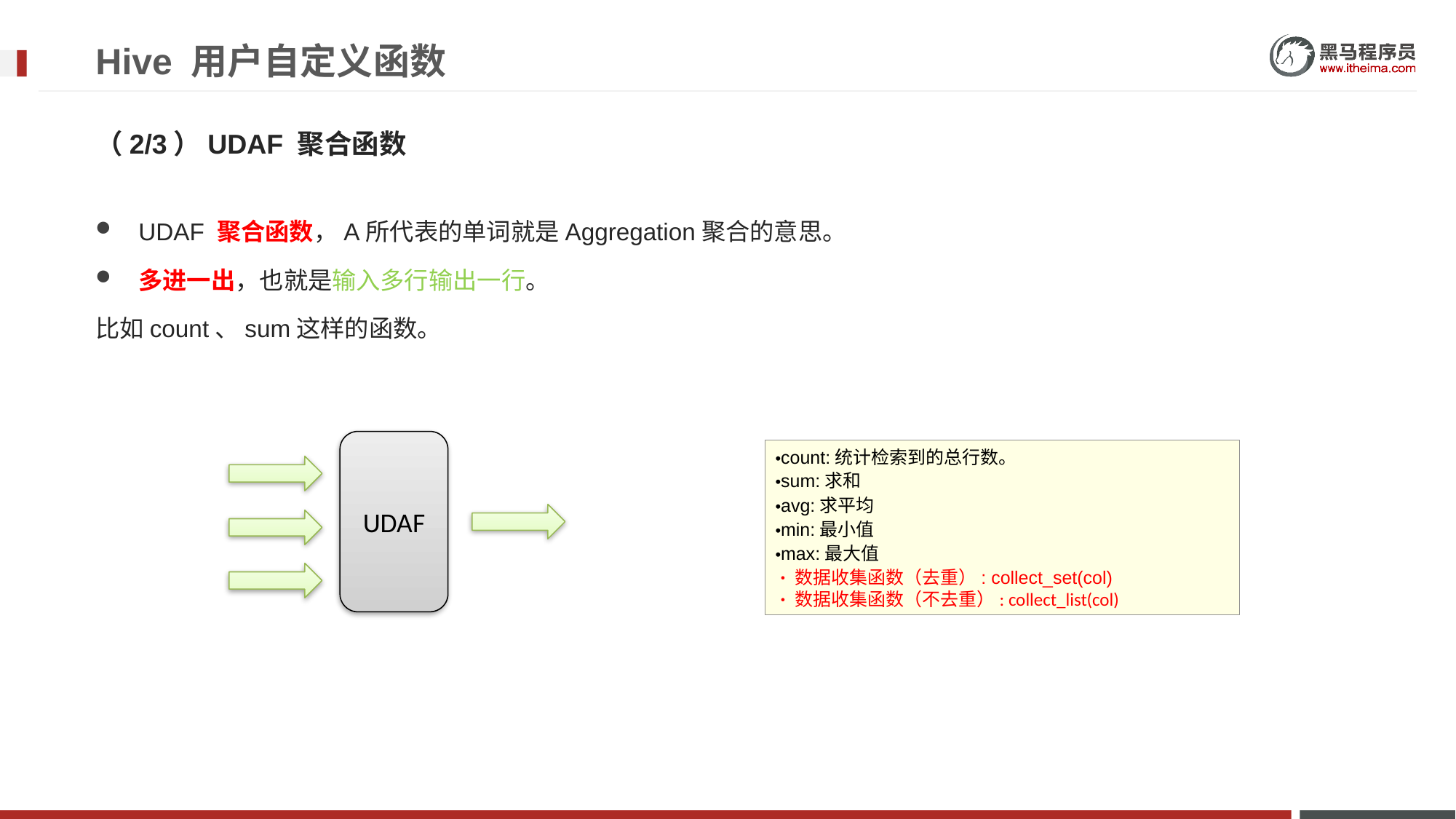

# Hive 用户自定义函数
（2/3）UDAF 聚合函数
UDAF 聚合函数，A所代表的单词就是Aggregation聚合的意思。
多进一出，也就是输入多行输出一行。
比如count、sum这样的函数。
UDAF
•count:统计检索到的总行数。
•sum:求和
•avg:求平均
•min:最小值
•max:最大值
•数据收集函数（去重）: collect_set(col)
•数据收集函数（不去重）: collect_list(col)